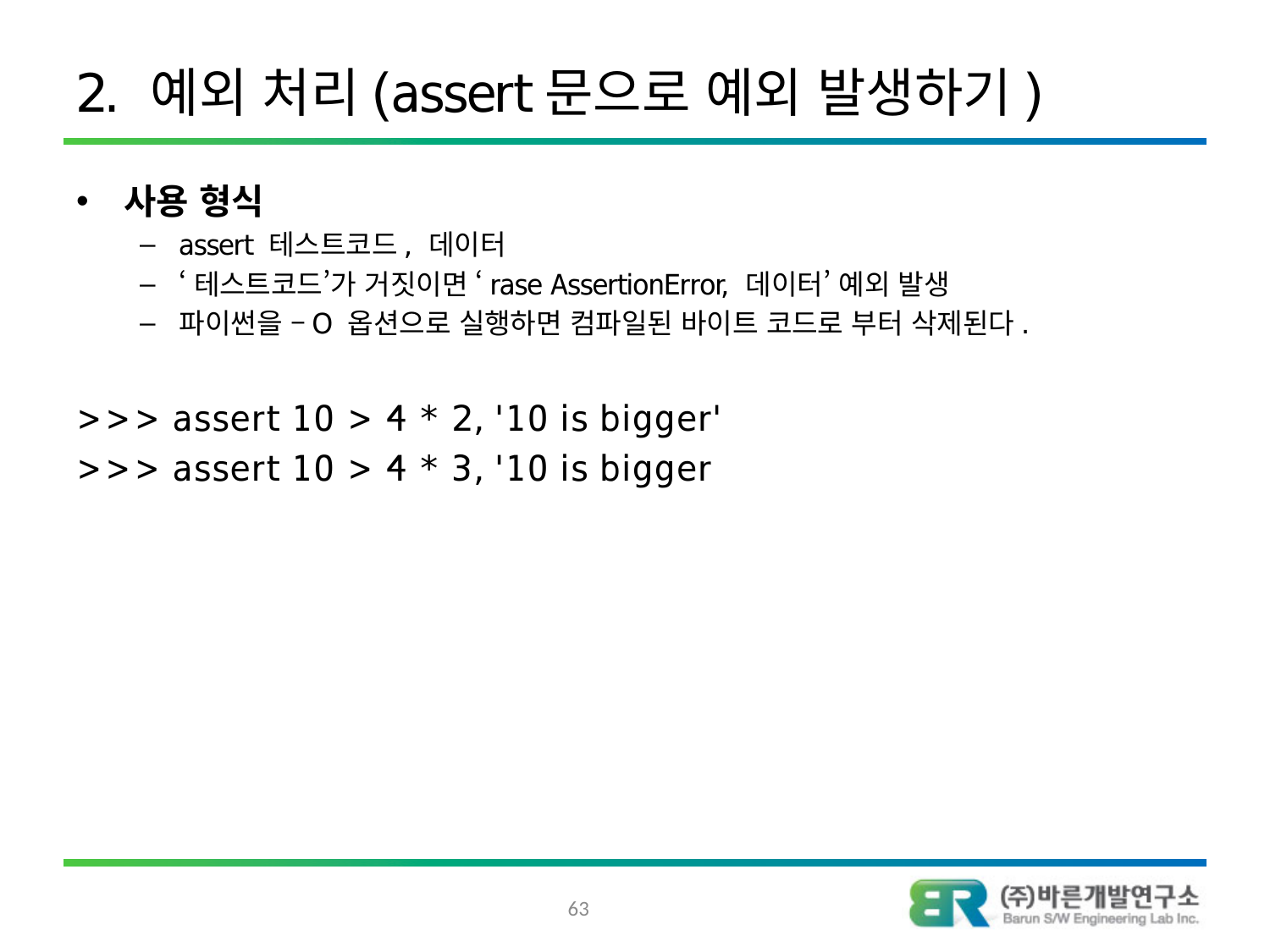

# 2. 예외 처리(assert문으로 예외 발생하기)
사용 형식
assert 테스트코드, 데이터
‘테스트코드’가 거짓이면 ‘rase AssertionError, 데이터’ 예외 발생
파이썬을 –O 옵션으로 실행하면 컴파일된 바이트 코드로 부터 삭제된다.

>>> assert 10 > 4 * 2, '10 is bigger'
>>> assert 10 > 4 * 3, '10 is bigger

63